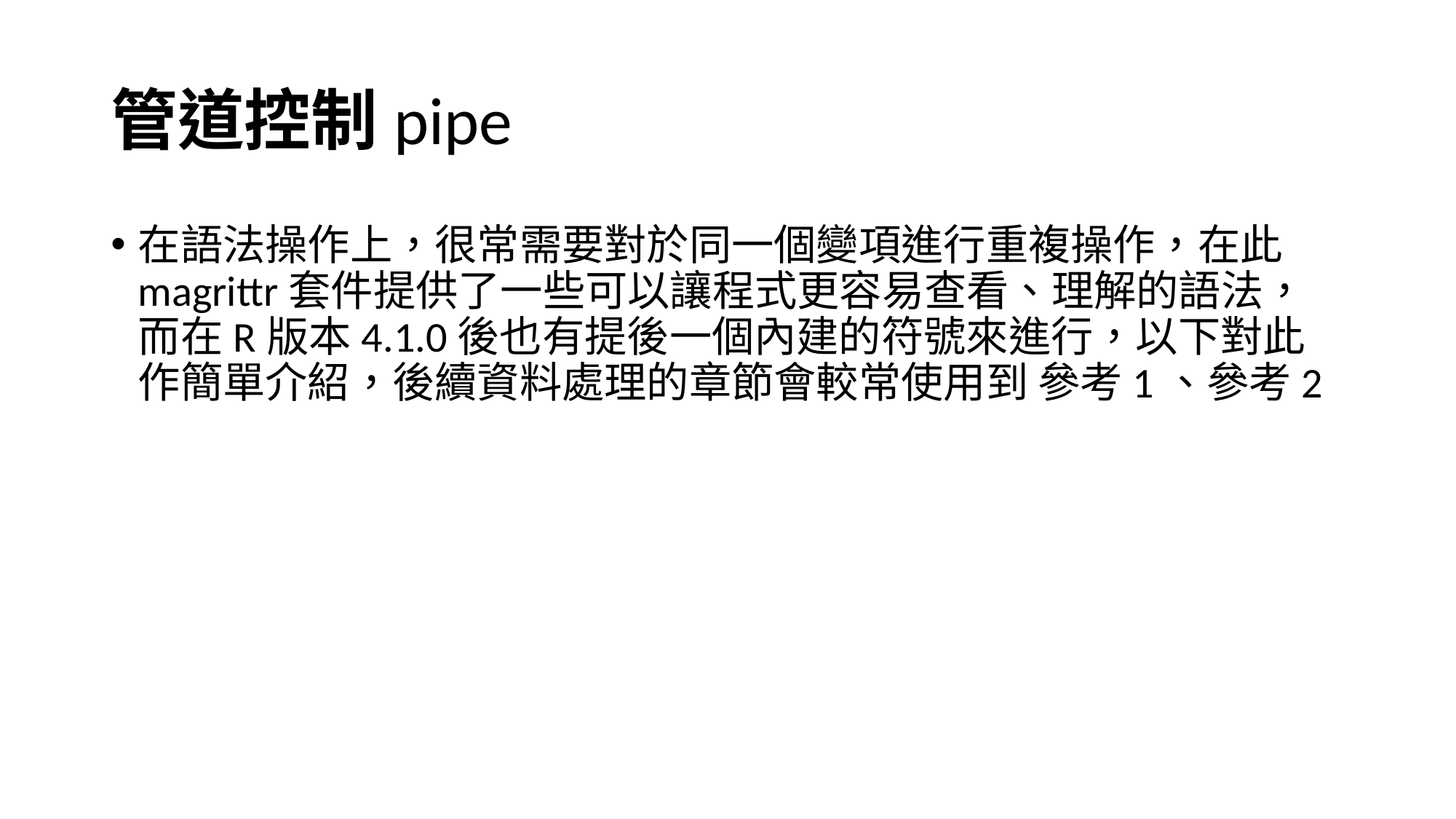

# 管道控制pipe
在語法操作上，很常需要對於同一個變項進行重複操作，在此magrittr套件提供了一些可以讓程式更容易查看、理解的語法，而在R版本4.1.0後也有提後一個內建的符號來進行，以下對此作簡單介紹，後續資料處理的章節會較常使用到 參考1、參考2